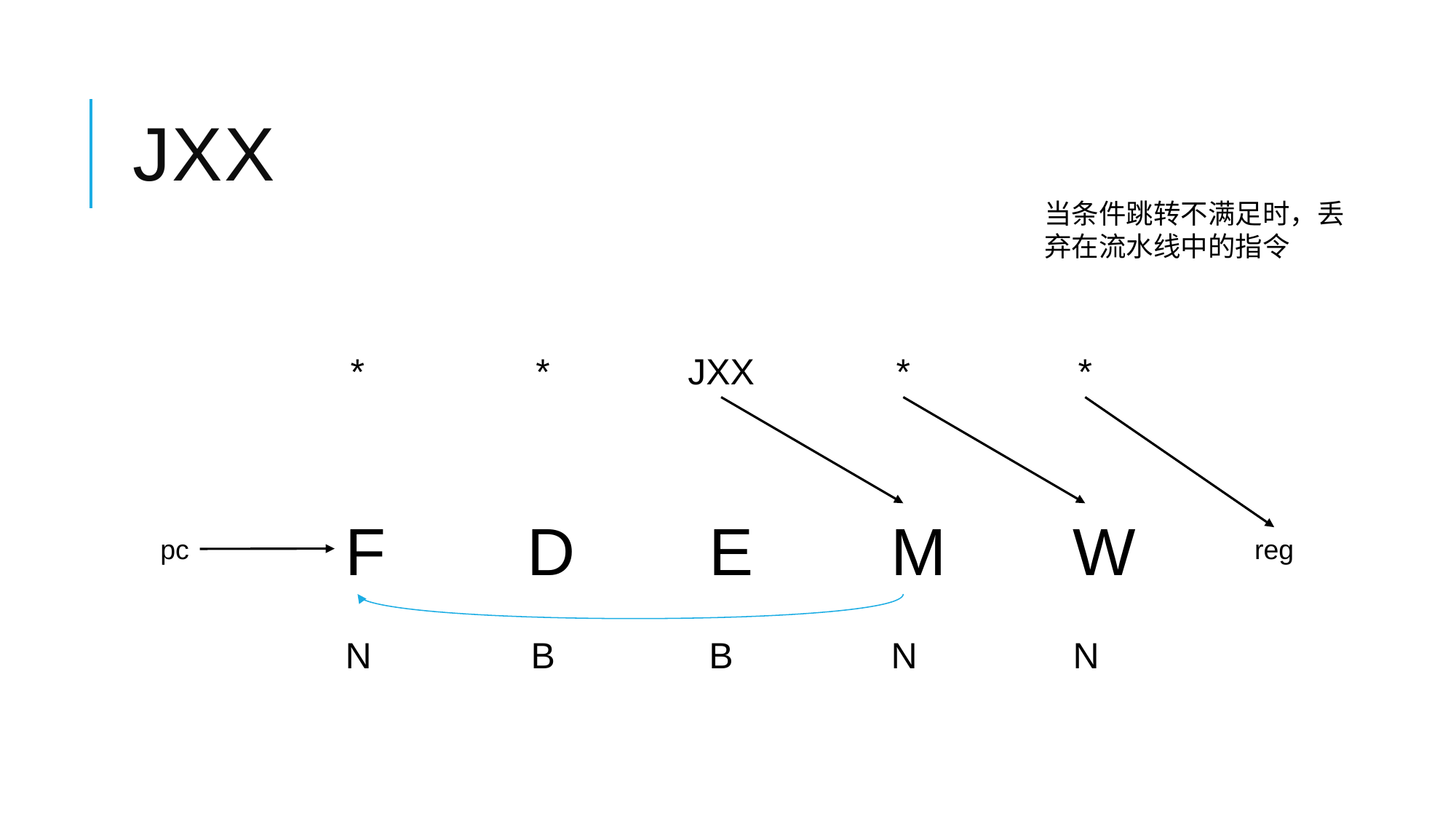

# JXX
当条件跳转不满足时，丢弃在流水线中的指令
JXX
*
*
*
*
E
M
W
F
D
pc
reg
B
N
N
N
B